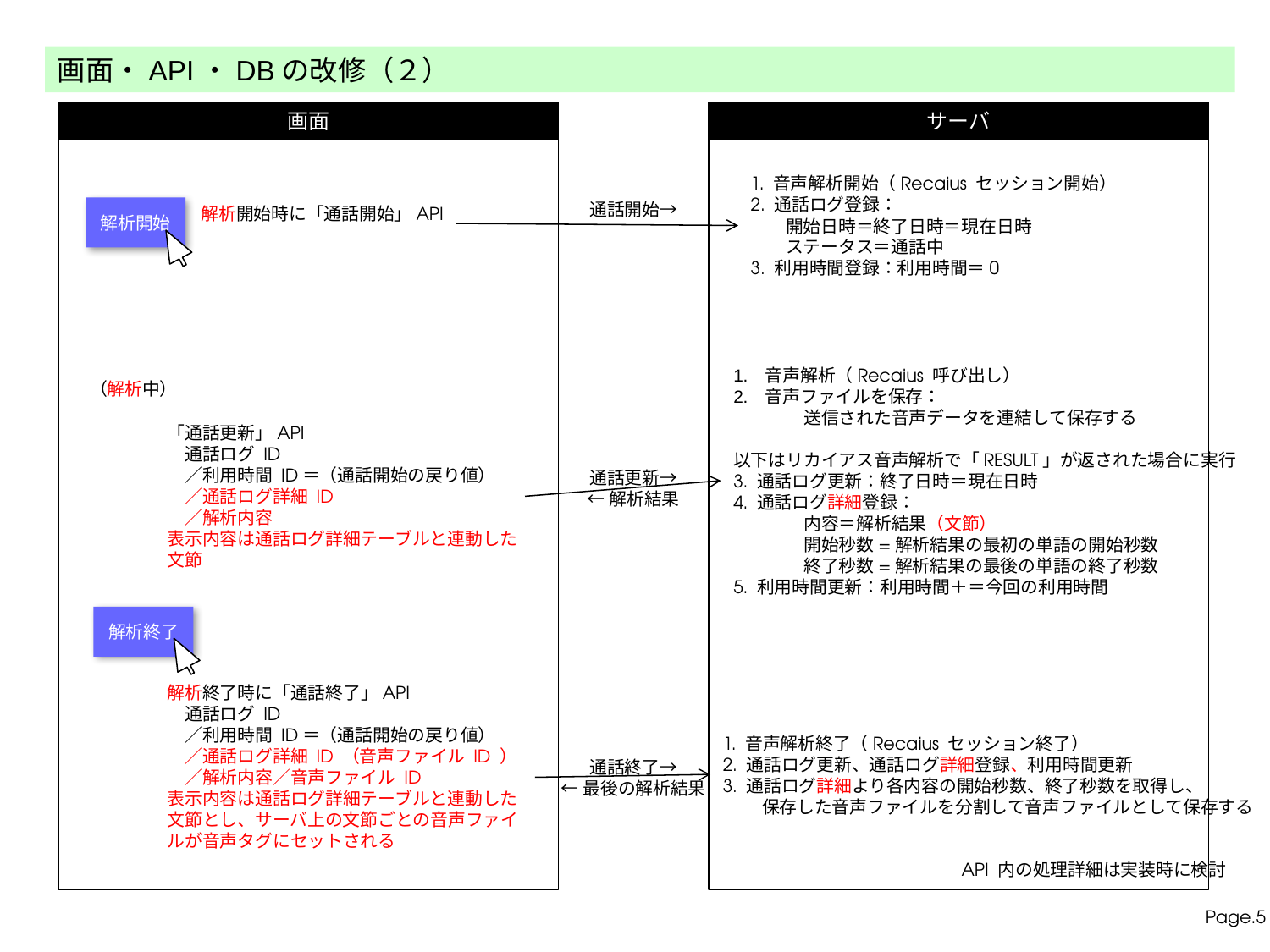

画面・API・DBの改修（２）
画面
サーバ

1. 音声解析開始（Recaius セッション開始）
2. 通話ログ登録：
　　開始日時＝終了日時＝現在日時
　　ステータス＝通話中
3. 利用時間登録：利用時間＝0
通話開始→
解析開始時に「通話開始」API

解析開始

音声解析（Recaius 呼び出し）
音声ファイルを保存：
　　　　送信された音声データを連結して保存する

以下はリカイアス音声解析で「RESULT」が返された場合に実行
3. 通話ログ更新：終了日時＝現在日時
4. 通話ログ詳細登録：
　　　　内容＝解析結果（文節）
　　　　開始秒数=解析結果の最初の単語の開始秒数
　　　　終了秒数=解析結果の最後の単語の終了秒数
5. 利用時間更新：利用時間＋＝今回の利用時間
（解析中）
「通話更新」API
　通話ログ ID
　／利用時間 ID＝（通話開始の戻り値）
　／通話ログ詳細 ID
　／解析内容
表示内容は通話ログ詳細テーブルと連動した文節
通話更新→
←解析結果
解析終了

解析終了時に「通話終了」API
　通話ログ ID
　／利用時間 ID＝（通話開始の戻り値）
　／通話ログ詳細 ID （音声ファイル ID ）
　／解析内容／音声ファイル ID
表示内容は通話ログ詳細テーブルと連動した文節とし、サーバ上の文節ごとの音声ファイルが音声タグにセットされる

1. 音声解析終了（Recaius セッション終了）
2. 通話ログ更新、通話ログ詳細登録、利用時間更新
3. 通話ログ詳細より各内容の開始秒数、終了秒数を取得し、
　　 保存した音声ファイルを分割して音声ファイルとして保存する
通話終了→
←最後の解析結果
API 内の処理詳細は実装時に検討